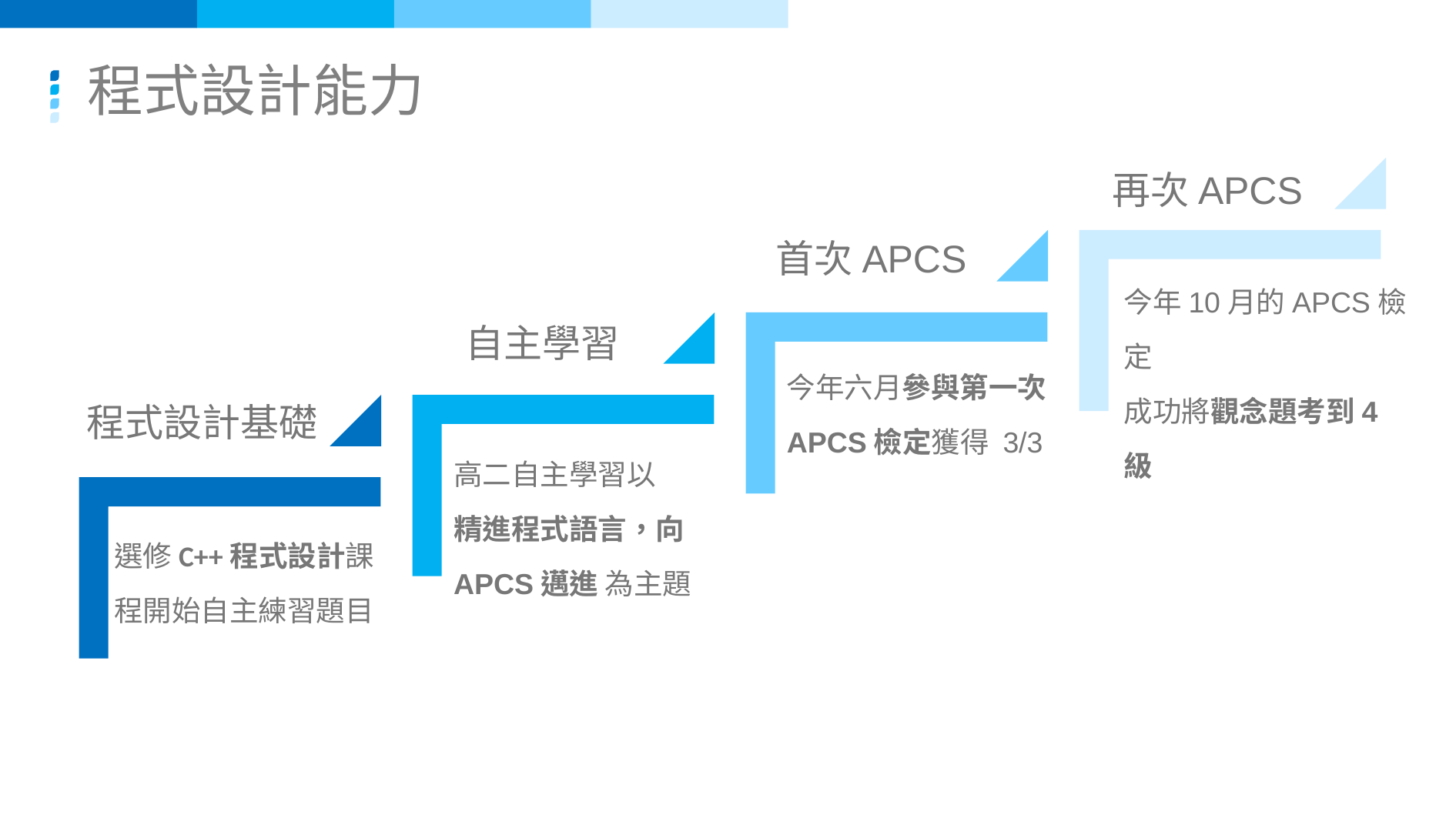

程式設計能力

再次APCS

首次APCS
今年10月的APCS檢定
成功將觀念題考到4級
自主學習
今年六月參與第一次APCS檢定獲得 3/3
程式設計基礎
高二自主學習以
精進程式語言，向APCS邁進 為主題
選修C++程式設計課程開始自主練習題目